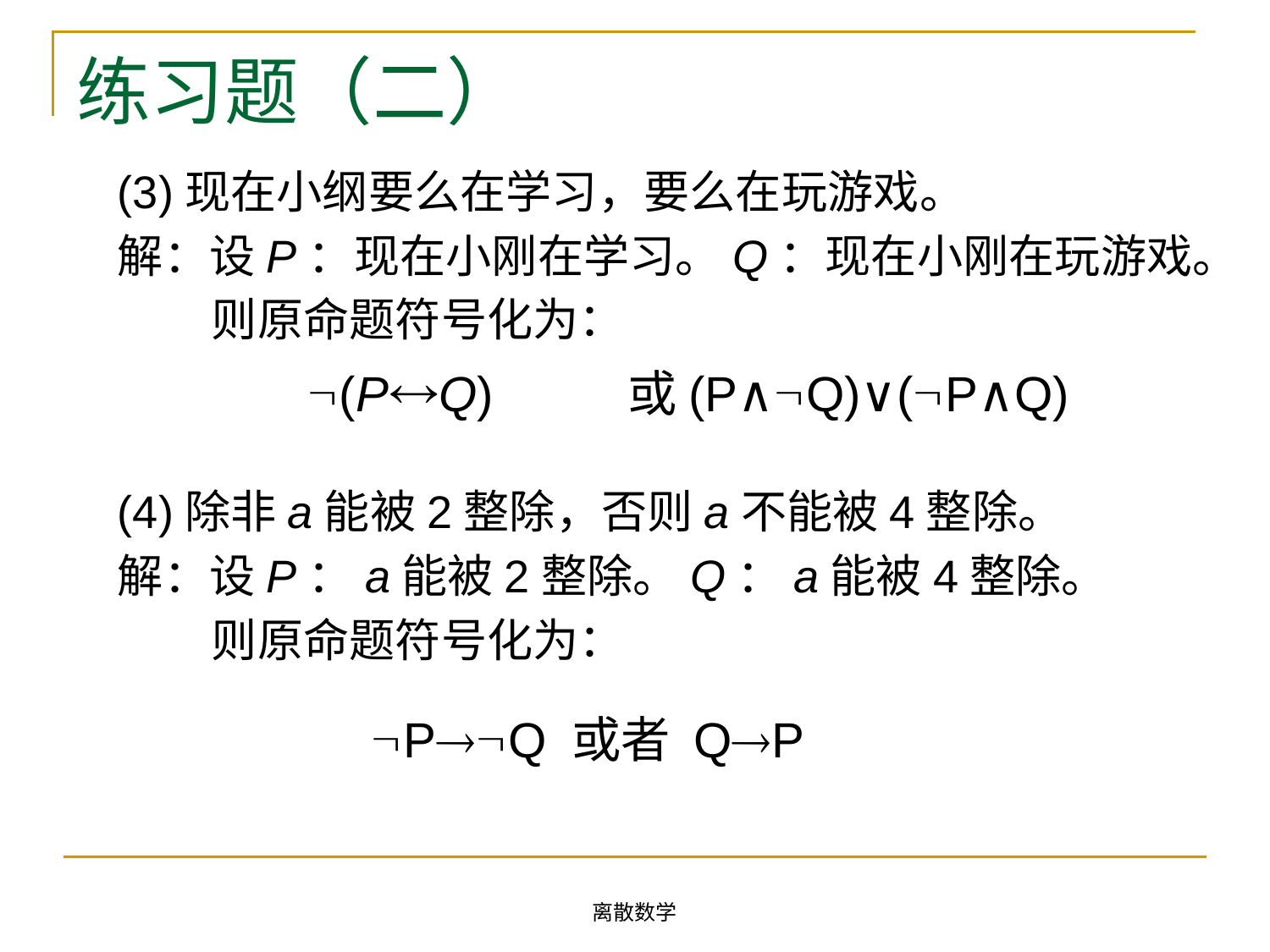

# 练习题（二）
(3)现在小纲要么在学习，要么在玩游戏。
解：设P：现在小刚在学习。Q：现在小刚在玩游戏。
        则原命题符号化为：

(4)除非a能被2整除，否则a不能被4整除。
解：设P：a能被2整除。Q：a能被4整除。
        则原命题符号化为：

¬(P↔Q)
或(P∧¬Q)∨(¬P∧Q)
¬P→¬Q 或者 Q→P

38
离散数学